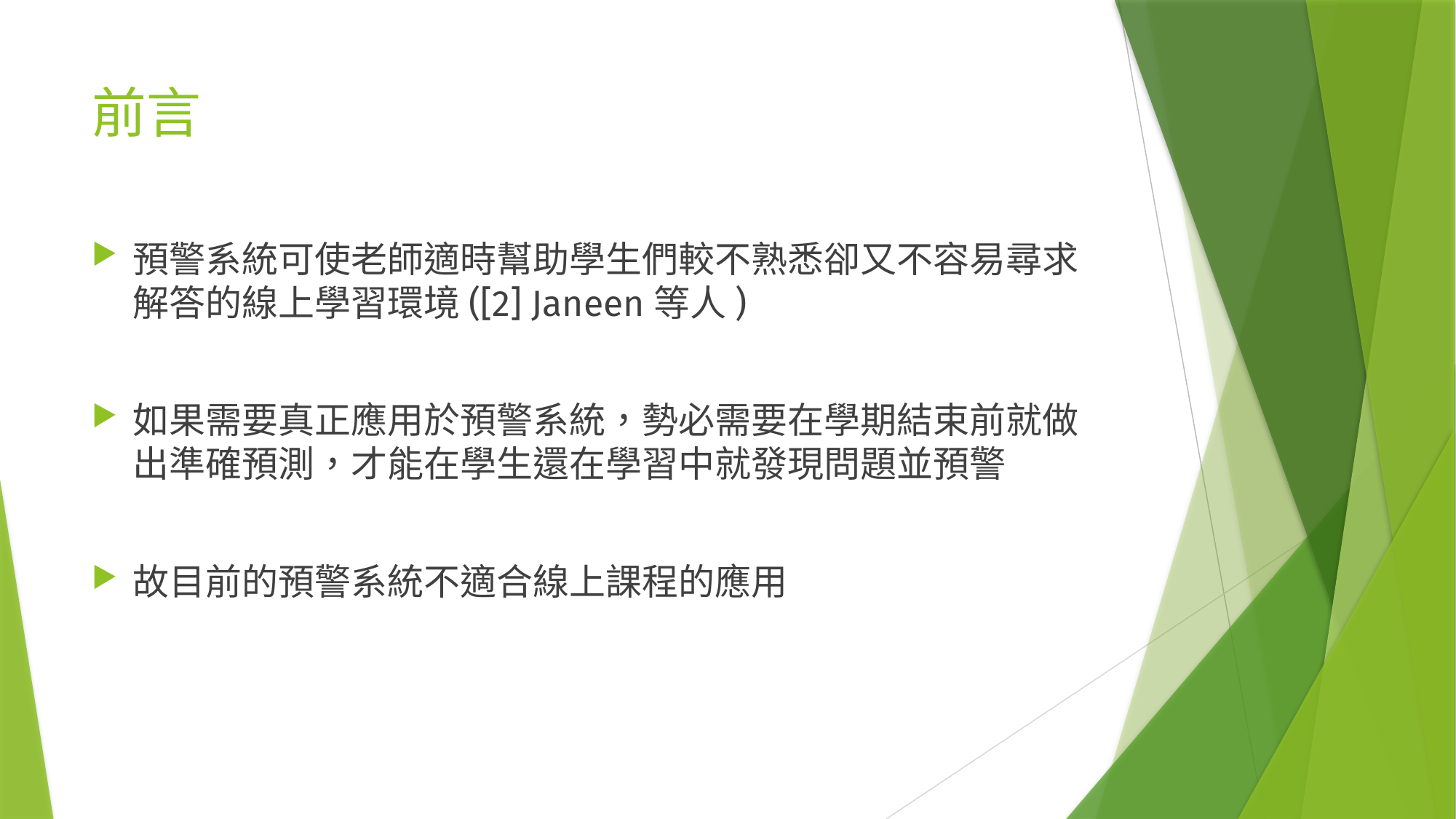

# 前言
預警系統可使老師適時幫助學生們較不熟悉卻又不容易尋求解答的線上學習環境([2] Janeen等人)

如果需要真正應用於預警系統，勢必需要在學期結束前就做出準確預測，才能在學生還在學習中就發現問題並預警

故目前的預警系統不適合線上課程的應用